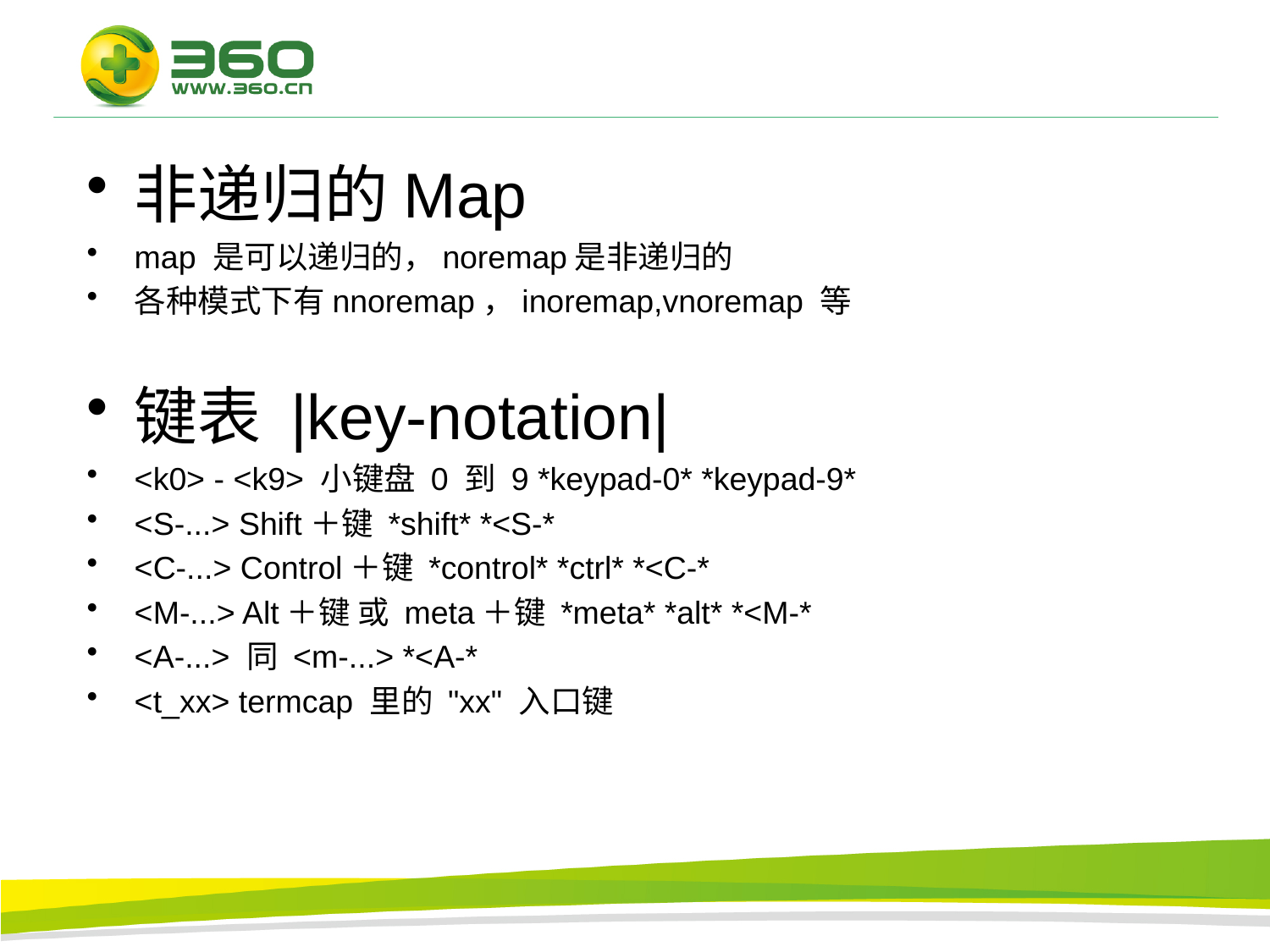

#
非递归的Map
map 是可以递归的，noremap是非递归的
各种模式下有nnoremap，inoremap,vnoremap 等

键表 |key-notation|
<k0> - <k9> 小键盘 0 到 9 *keypad-0* *keypad-9*
<S-...> Shift＋键 *shift* *<S-*
<C-...> Control＋键 *control* *ctrl* *<C-*
<M-...> Alt＋键 或 meta＋键 *meta* *alt* *<M-*
<A-...> 同 <m-...> *<A-*
<t_xx> termcap 里的 "xx" 入口键